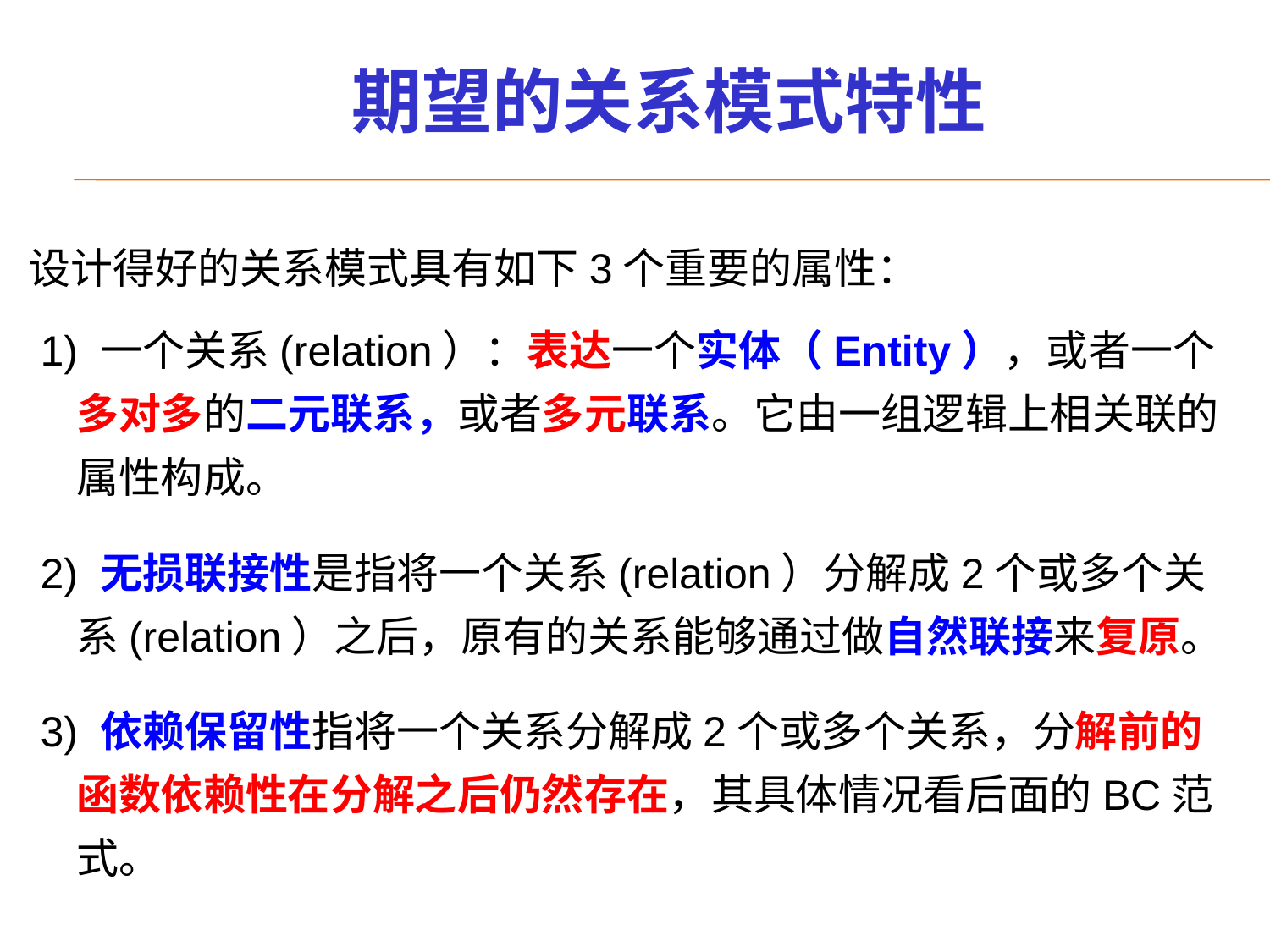

# 期望的关系模式特性
设计得好的关系模式具有如下3个重要的属性：
 1) 一个关系(relation）：表达一个实体（Entity），或者一个多对多的二元联系，或者多元联系。它由一组逻辑上相关联的属性构成。
 2) 无损联接性是指将一个关系(relation）分解成2个或多个关系(relation）之后，原有的关系能够通过做自然联接来复原。
 3) 依赖保留性指将一个关系分解成2个或多个关系，分解前的函数依赖性在分解之后仍然存在，其具体情况看后面的BC范式。